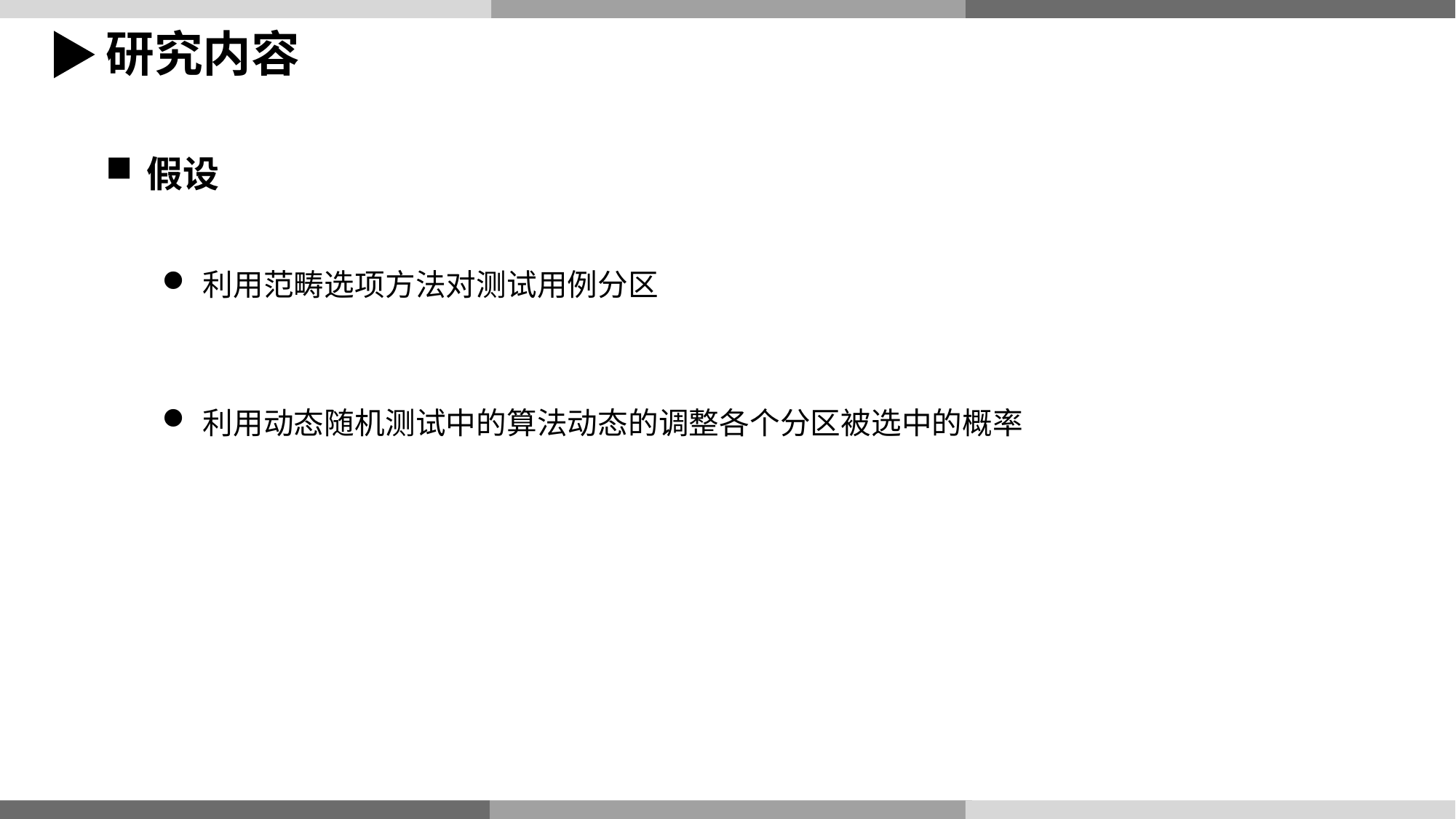

研究内容

假设

利用范畴选项方法对测试用例分区

利用动态随机测试中的算法动态的调整各个分区被选中的概率